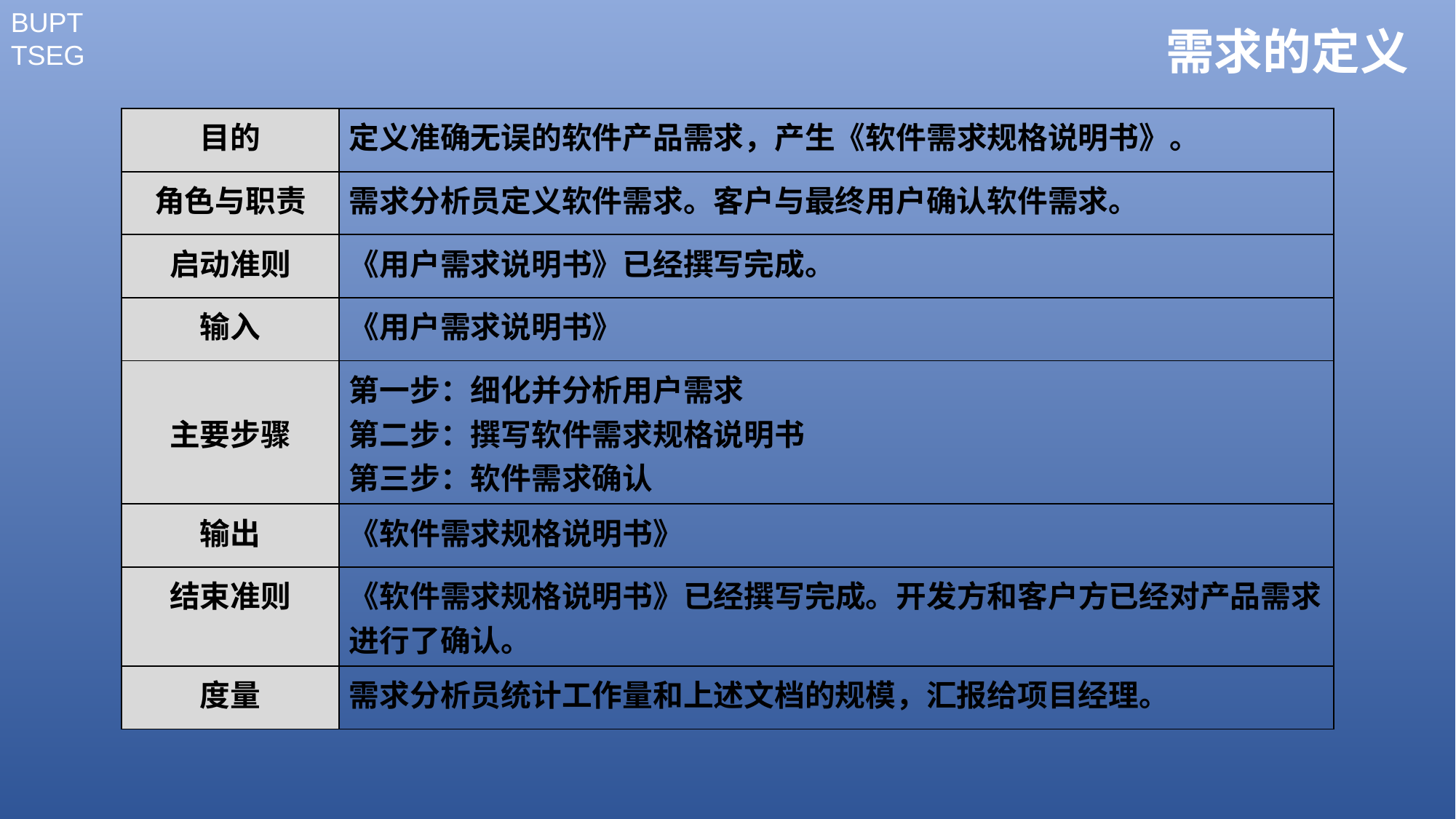

# 需求的定义
| 目的 | 定义准确无误的软件产品需求，产生《软件需求规格说明书》。 |
| --- | --- |
| 角色与职责 | 需求分析员定义软件需求。客户与最终用户确认软件需求。 |
| 启动准则 | 《用户需求说明书》已经撰写完成。 |
| 输入 | 《用户需求说明书》 |
| 主要步骤 | 第一步：细化并分析用户需求 第二步：撰写软件需求规格说明书 第三步：软件需求确认 |
| 输出 | 《软件需求规格说明书》 |
| 结束准则 | 《软件需求规格说明书》已经撰写完成。开发方和客户方已经对产品需求进行了确认。 |
| 度量 | 需求分析员统计工作量和上述文档的规模，汇报给项目经理。 |